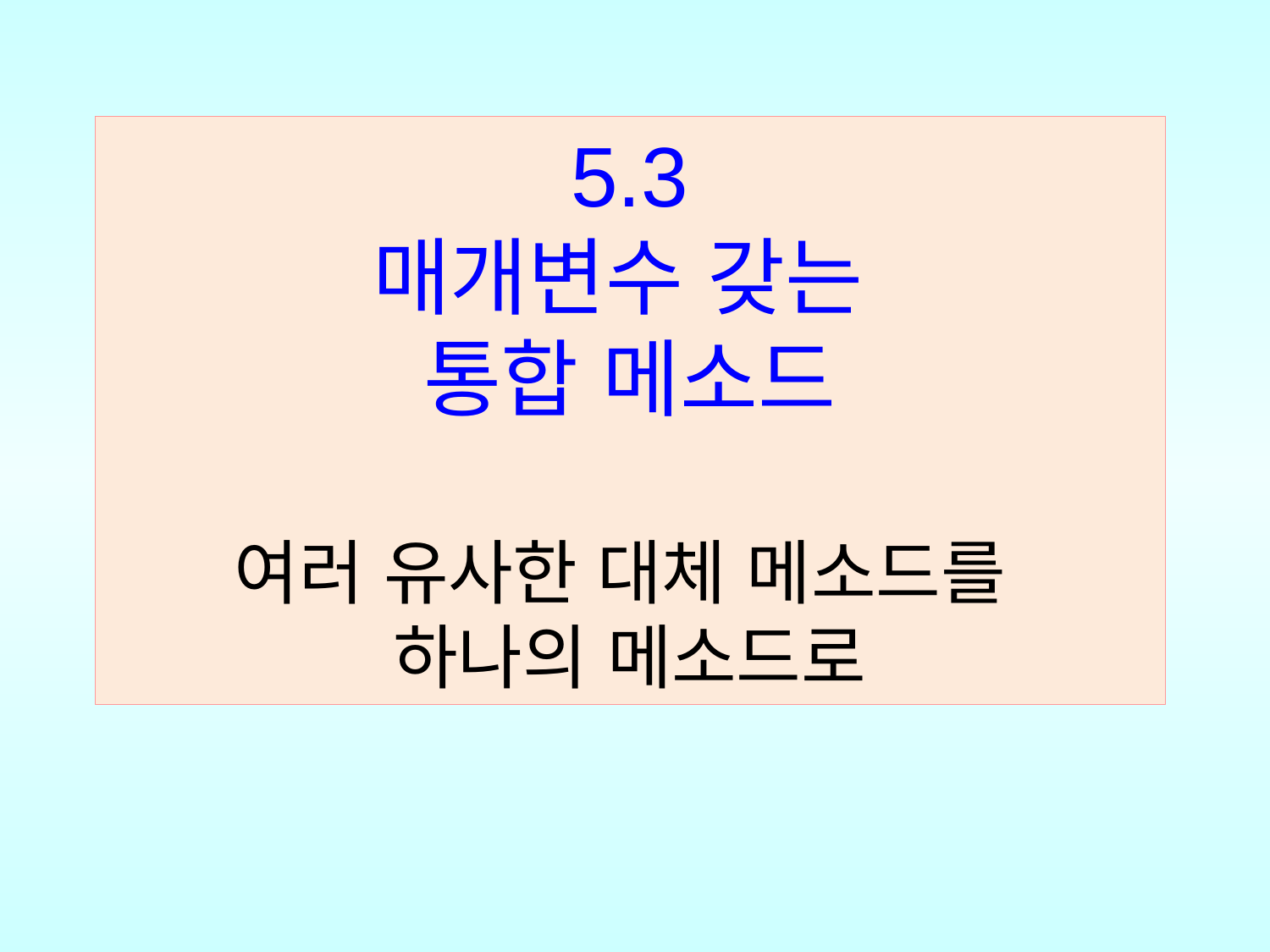

5.3
매개변수 갖는
통합 메소드

여러 유사한 대체 메소드를
하나의 메소드로